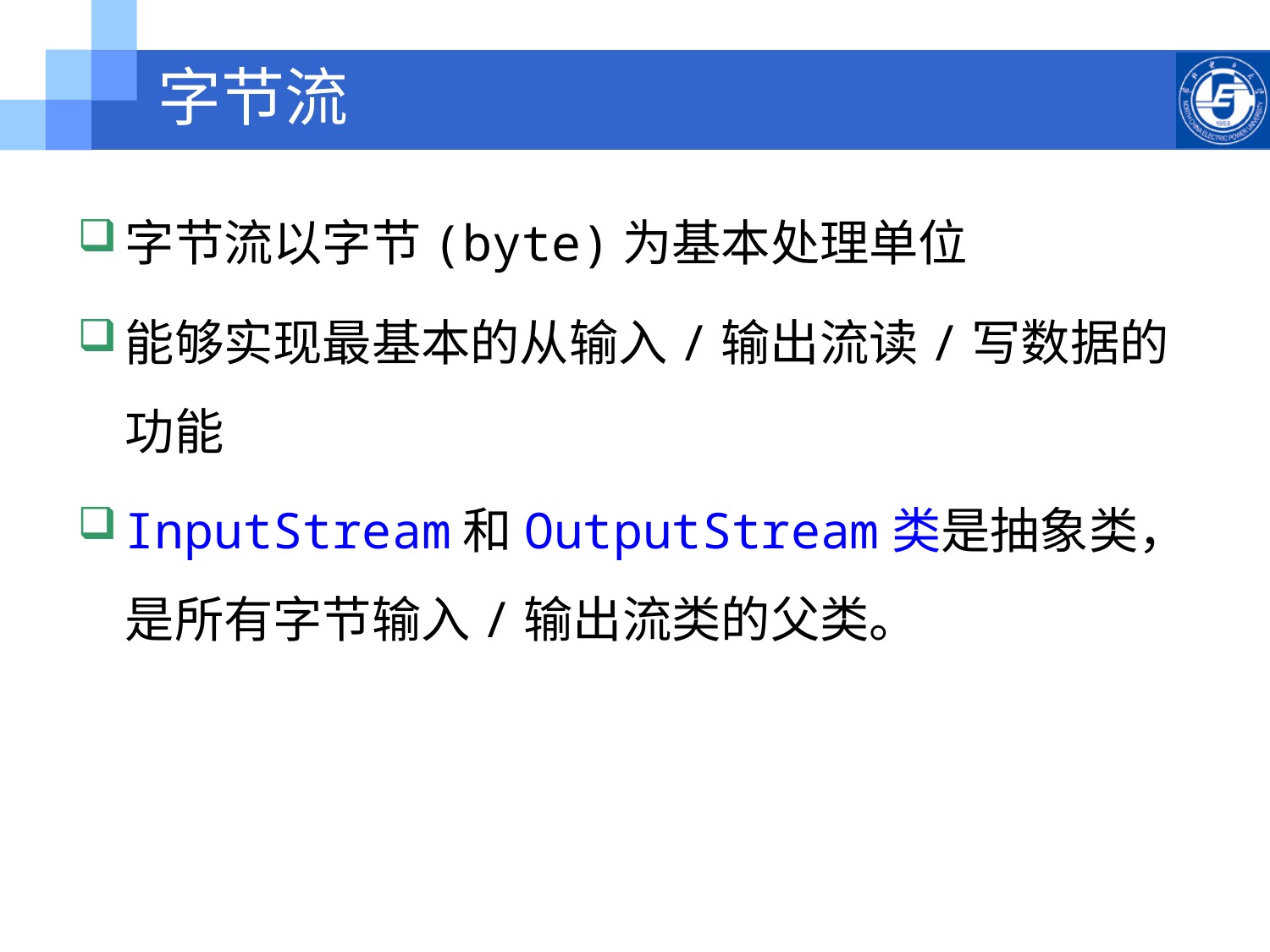

# 字节流
字节流以字节(byte)为基本处理单位
能够实现最基本的从输入/输出流读/写数据的功能
InputStream和OutputStream类是抽象类，是所有字节输入/输出流类的父类。